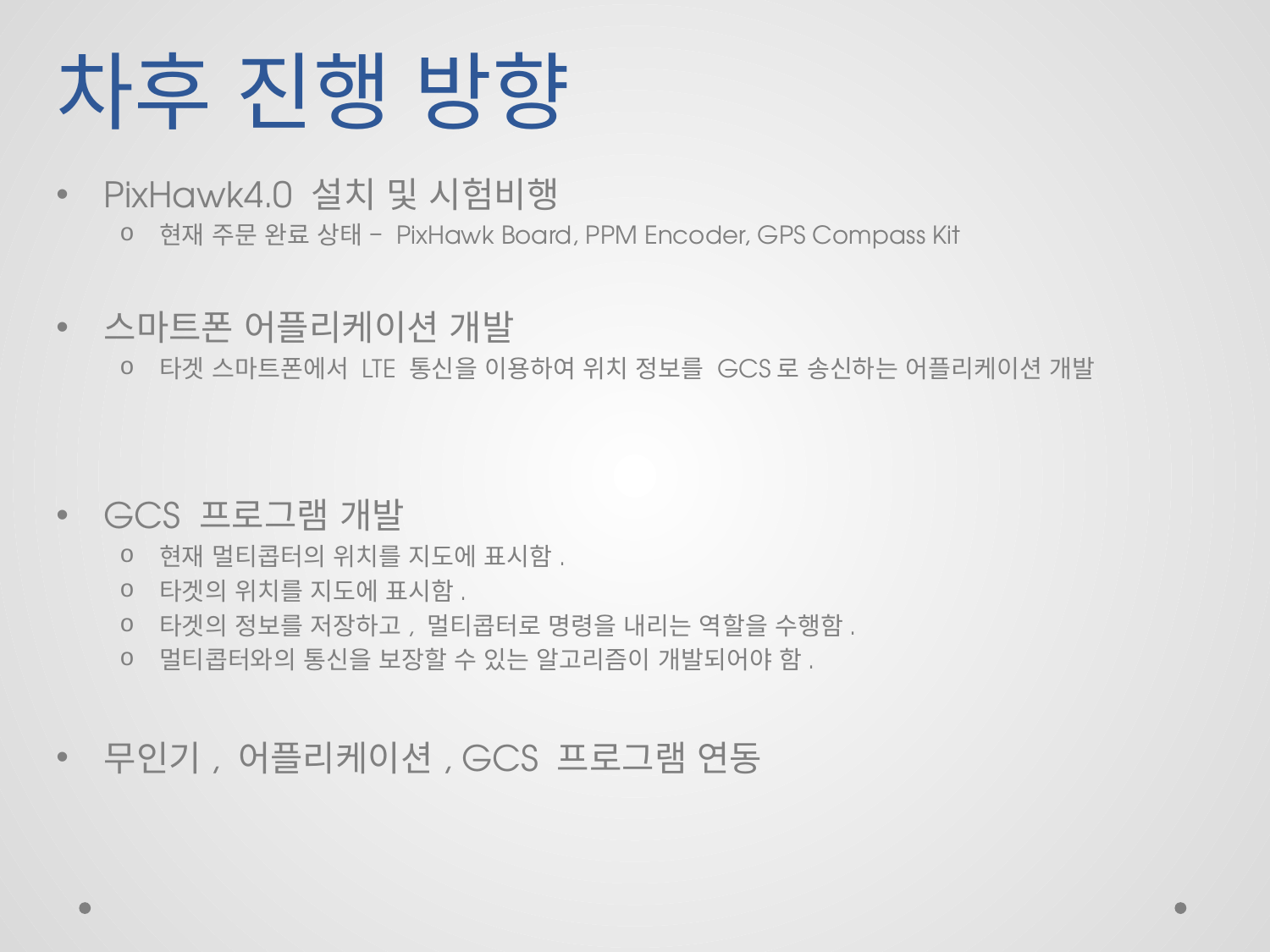

# 차후 진행 방향
PixHawk4.0 설치 및 시험비행
현재 주문 완료 상태 – PixHawk Board, PPM Encoder, GPS Compass Kit

스마트폰 어플리케이션 개발
타겟 스마트폰에서 LTE 통신을 이용하여 위치 정보를 GCS로 송신하는 어플리케이션 개발

GCS 프로그램 개발
현재 멀티콥터의 위치를 지도에 표시함.
타겟의 위치를 지도에 표시함.
타겟의 정보를 저장하고, 멀티콥터로 명령을 내리는 역할을 수행함.
멀티콥터와의 통신을 보장할 수 있는 알고리즘이 개발되어야 함.

무인기, 어플리케이션, GCS 프로그램 연동